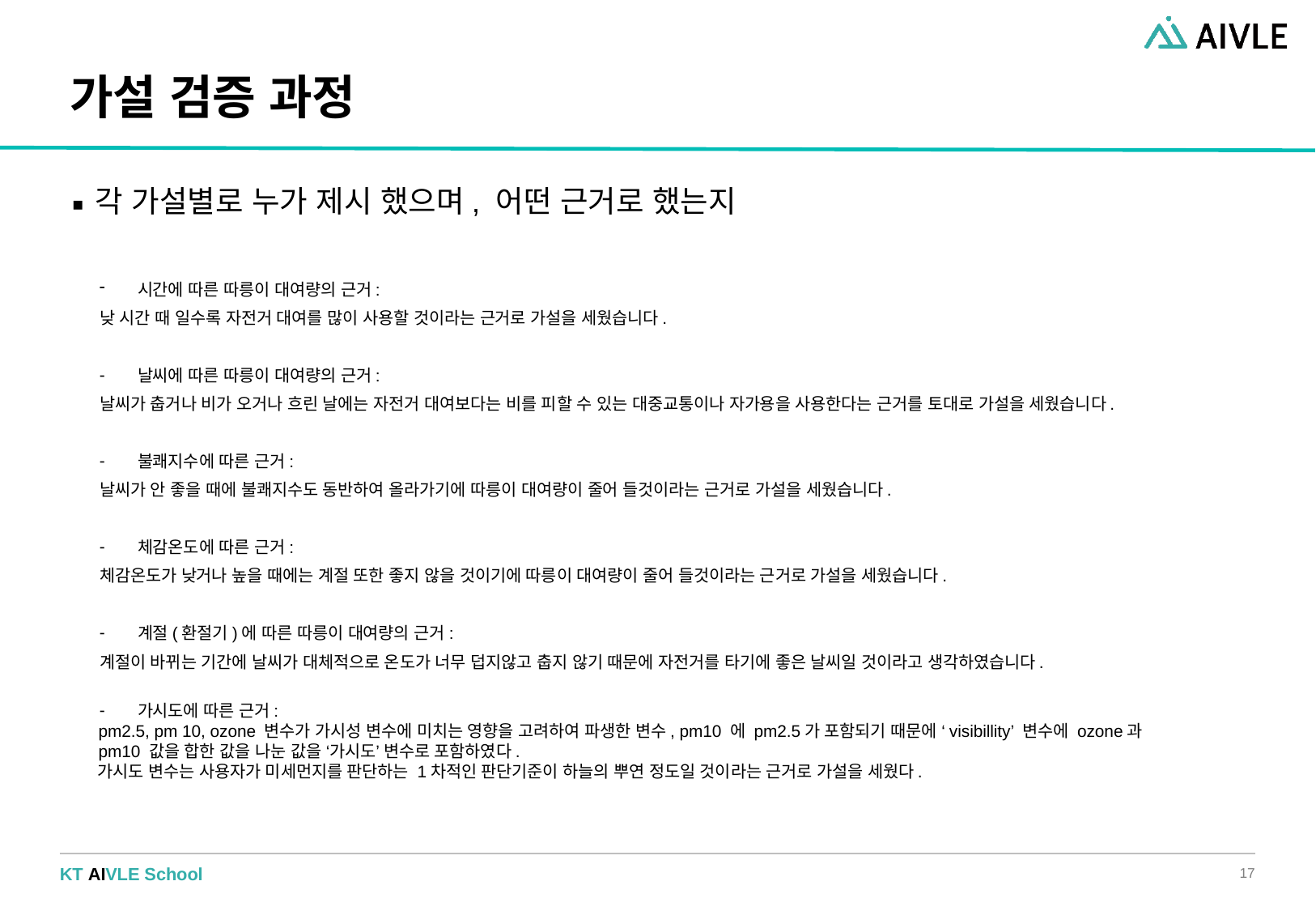

# 가설 검증 과정
각 가설별로 누가 제시 했으며, 어떤 근거로 했는지
시간에 따른 따릉이 대여량의 근거:
낮 시간 때 일수록 자전거 대여를 많이 사용할 것이라는 근거로 가설을 세웠습니다.

날씨에 따른 따릉이 대여량의 근거:
날씨가 춥거나 비가 오거나 흐린 날에는 자전거 대여보다는 비를 피할 수 있는 대중교통이나 자가용을 사용한다는 근거를 토대로 가설을 세웠습니다.

불쾌지수에 따른 근거:
날씨가 안 좋을 때에 불쾌지수도 동반하여 올라가기에 따릉이 대여량이 줄어 들것이라는 근거로 가설을 세웠습니다.

체감온도에 따른 근거:
체감온도가 낮거나 높을 때에는 계절 또한 좋지 않을 것이기에 따릉이 대여량이 줄어 들것이라는 근거로 가설을 세웠습니다.

계절(환절기)에 따른 따릉이 대여량의 근거:
계절이 바뀌는 기간에 날씨가 대체적으로 온도가 너무 덥지않고 춥지 않기 때문에 자전거를 타기에 좋은 날씨일 것이라고 생각하였습니다.

가시도에 따른 근거:
       pm2.5, pm 10, ozone 변수가 가시성 변수에 미치는 영향을 고려하여 파생한 변수, pm10 에 pm2.5가 포함되기 때문에 ‘visibillity’ 변수에 ozone과
       pm10 값을 합한 값을 나눈 값을 ‘가시도’ 변수로 포함하였다.
      가시도 변수는 사용자가 미세먼지를 판단하는 1차적인 판단기준이 하늘의 뿌연 정도일 것이라는 근거로 가설을 세웠다.